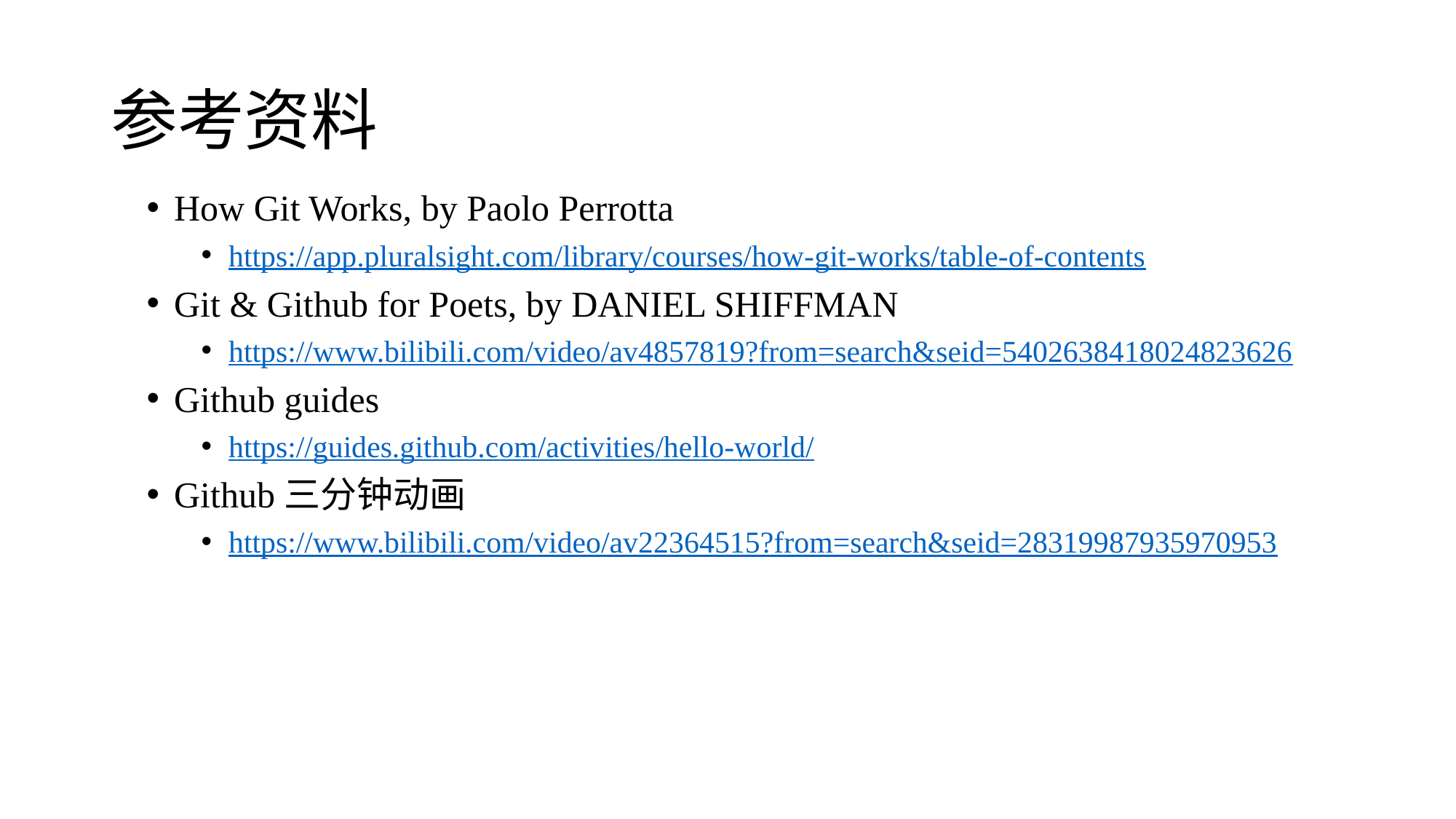

# 参考资料
How Git Works, by Paolo Perrotta
https://app.pluralsight.com/library/courses/how-git-works/table-of-contents
Git & Github for Poets, by DANIEL SHIFFMAN
https://www.bilibili.com/video/av4857819?from=search&seid=5402638418024823626
Github guides
https://guides.github.com/activities/hello-world/
Github三分钟动画
https://www.bilibili.com/video/av22364515?from=search&seid=28319987935970953